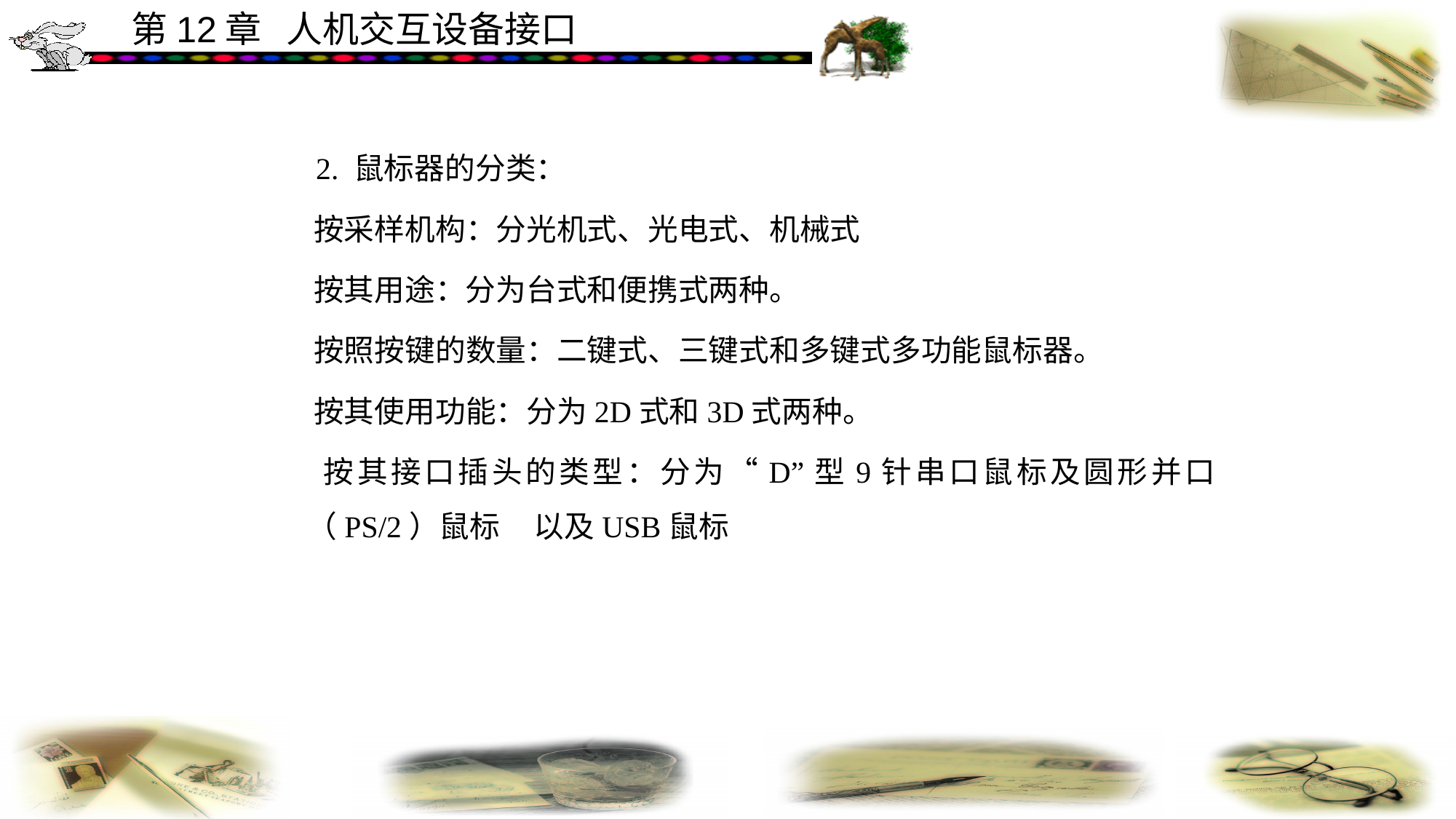

2. 鼠标器的分类：
  按采样机构：分光机式、光电式、机械式
  按其用途：分为台式和便携式两种。
  按照按键的数量：二键式、三键式和多键式多功能鼠标器。
  按其使用功能：分为2D式和3D式两种。
  按其接口插头的类型：分为“D”型9针串口鼠标及圆形并口（PS/2）鼠标     以及USB鼠标